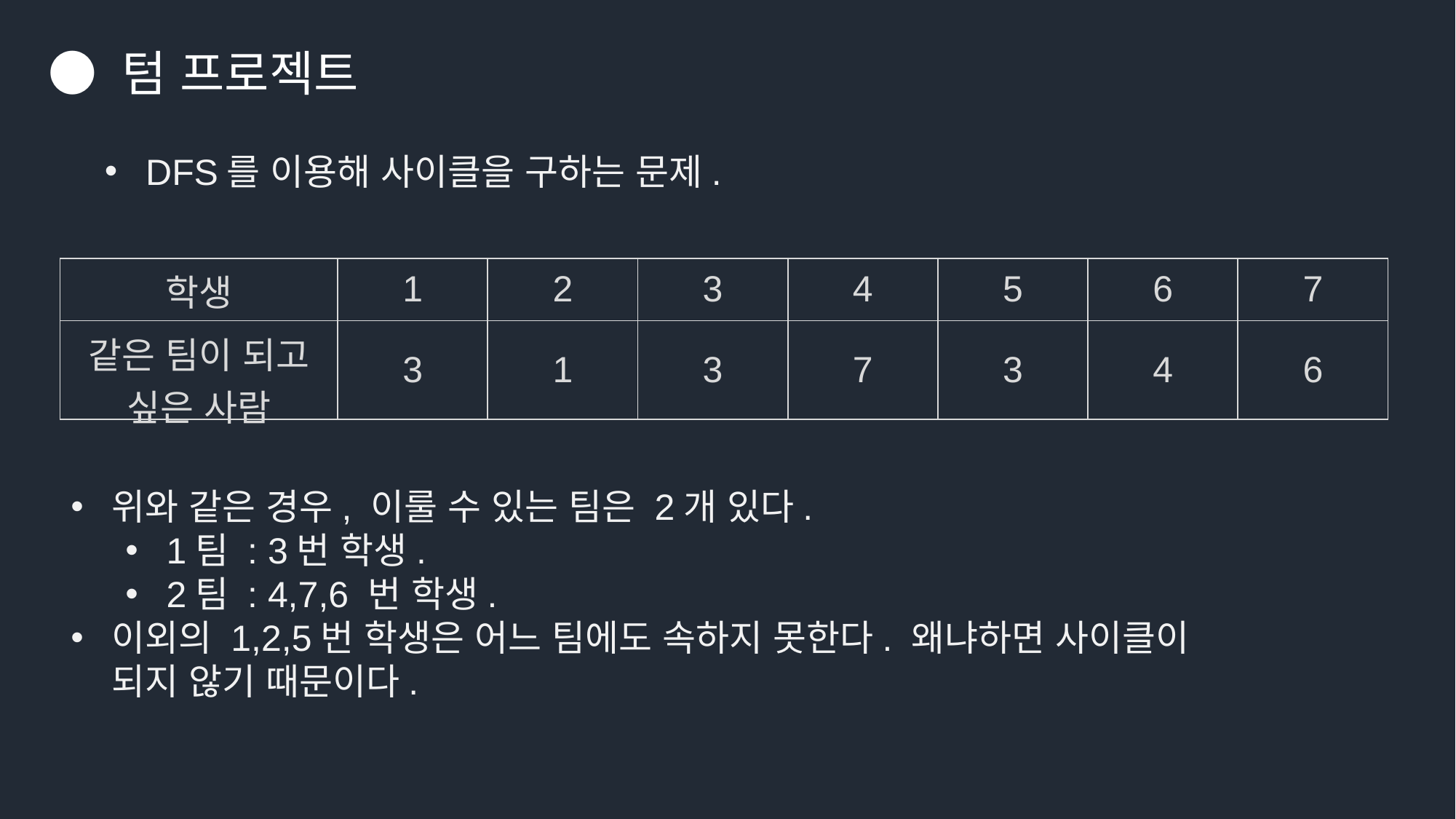

● 텀 프로젝트
DFS를 이용해 사이클을 구하는 문제.
| 학생 | 1 | 2 | 3 | 4 | 5 | 6 | 7 |
| --- | --- | --- | --- | --- | --- | --- | --- |
| 같은 팀이 되고 싶은 사람 | 3 | 1 | 3 | 7 | 3 | 4 | 6 |
위와 같은 경우, 이룰 수 있는 팀은 2개 있다.
1팀 : 3번 학생.
2팀 : 4,7,6 번 학생.
이외의 1,2,5번 학생은 어느 팀에도 속하지 못한다. 왜냐하면 사이클이 되지 않기 때문이다.